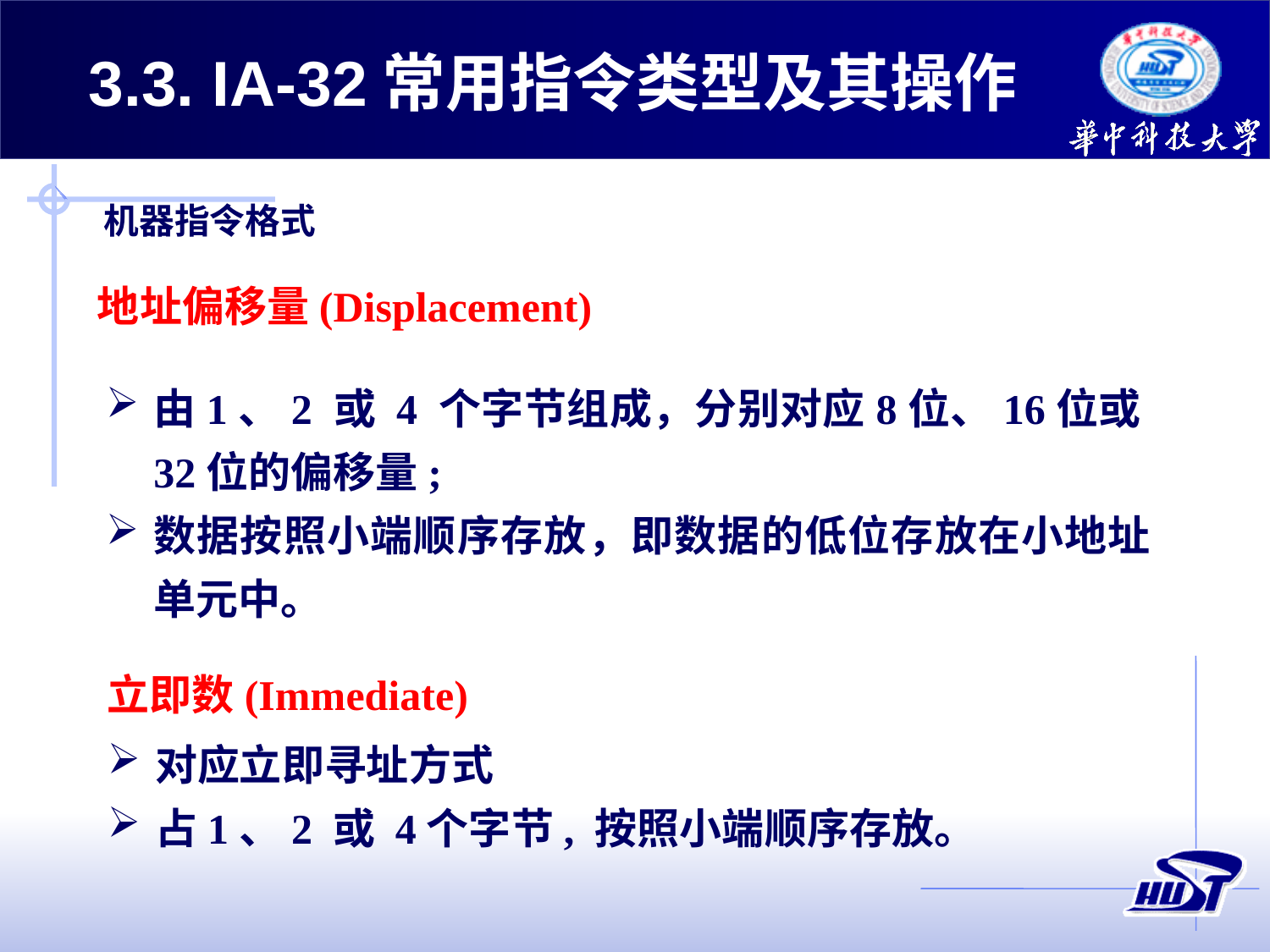

3.3. IA-32常用指令类型及其操作
机器指令格式
地址偏移量(Displacement)
由1、2 或 4 个字节组成，分别对应8位、16位或32位的偏移量;
数据按照小端顺序存放，即数据的低位存放在小地址单元中。
立即数(Immediate)
对应立即寻址方式
占1、2 或 4个字节, 按照小端顺序存放。